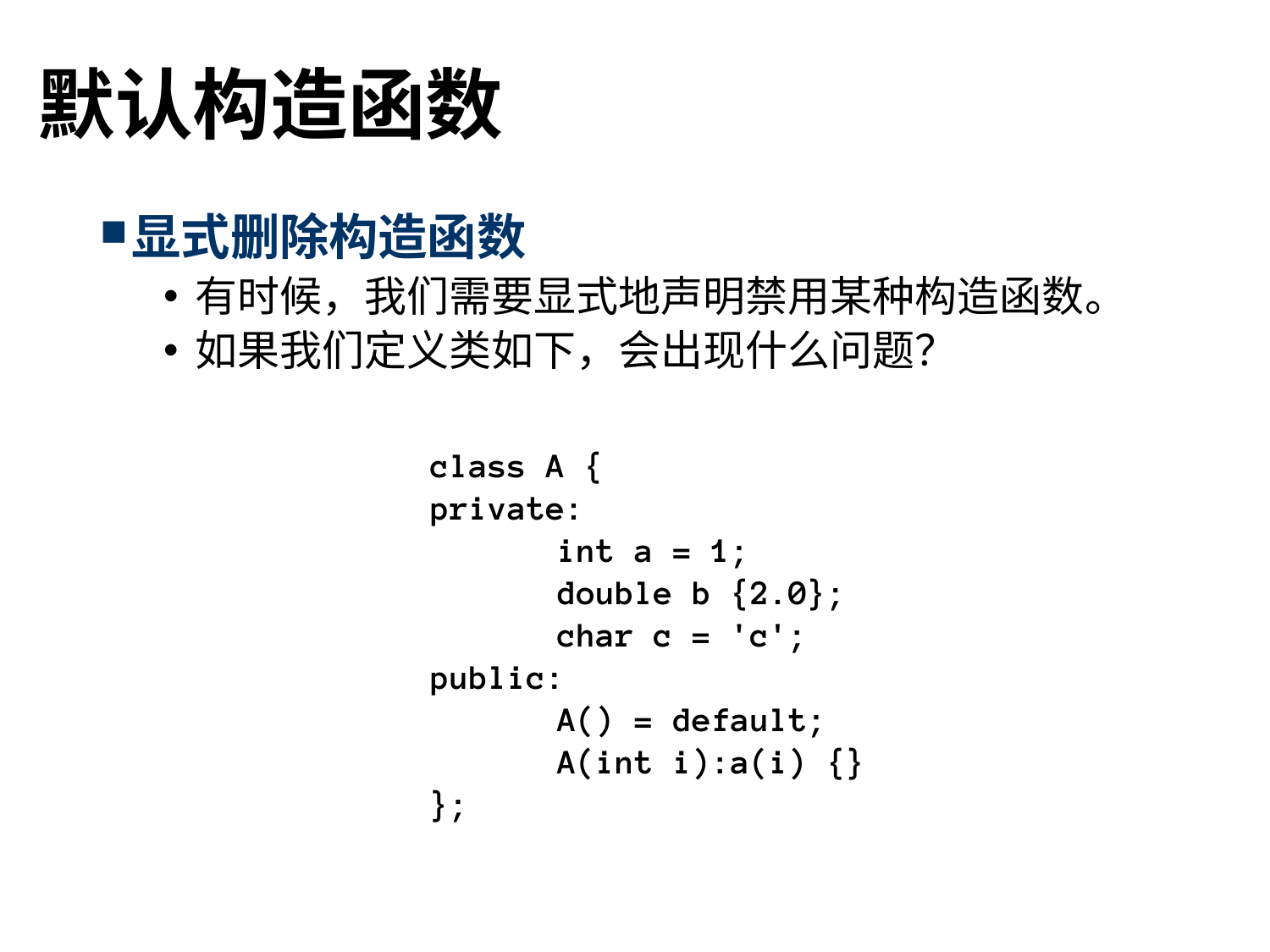

# 默认构造函数
显式删除构造函数
有时候，我们需要显式地声明禁用某种构造函数。
如果我们定义类如下，会出现什么问题？

class A {
private:
	int a = 1;
	double b {2.0};
	char c = 'c';
public:
	A() = default;
	A(int i):a(i) {}
};